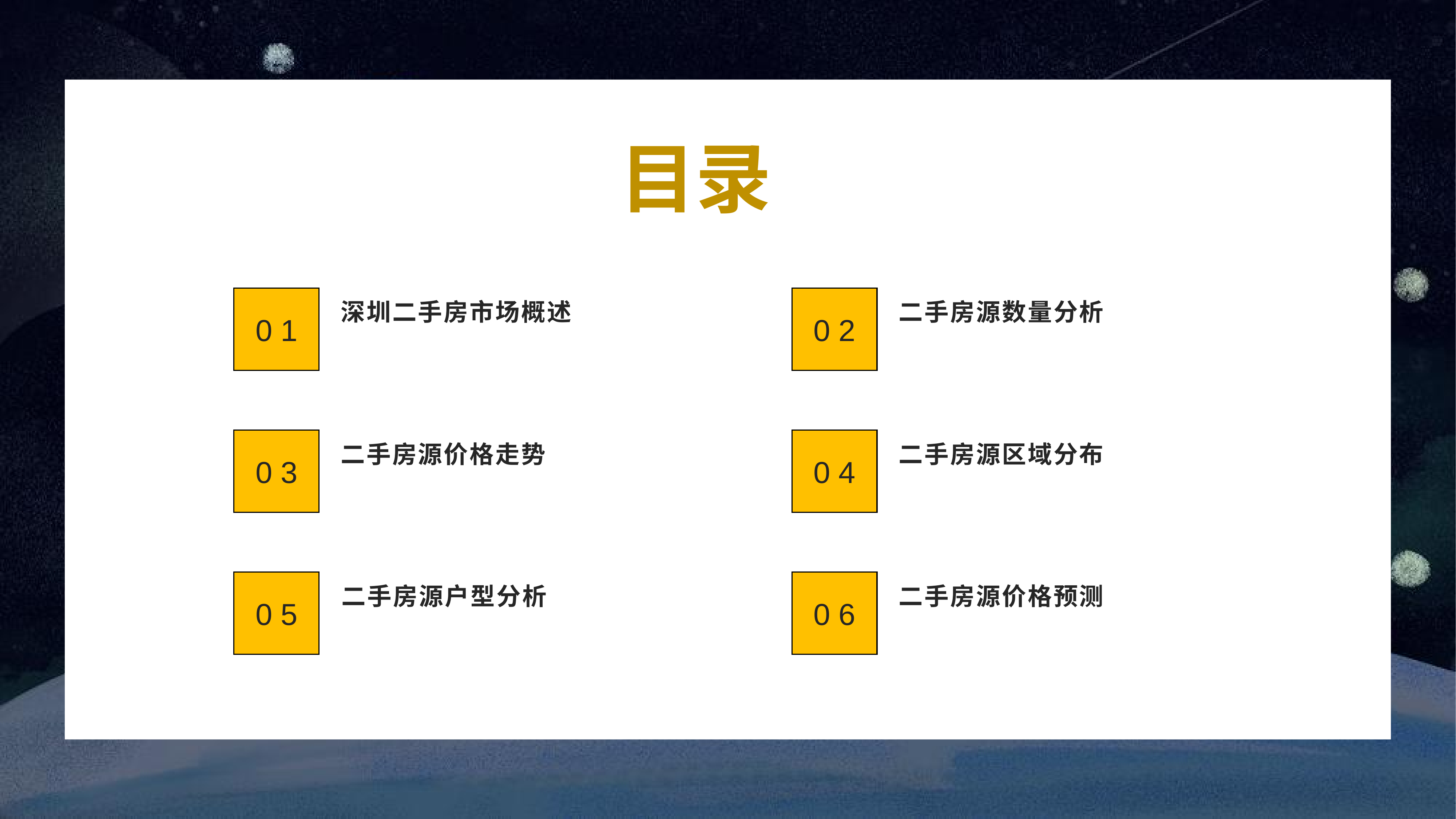

目录
深圳二手房市场概述
二手房源数量分析
0 1
0 2
二手房源价格走势
二手房源区域分布
0 3
0 4
二手房源户型分析
二手房源价格预测
0 5
0 6